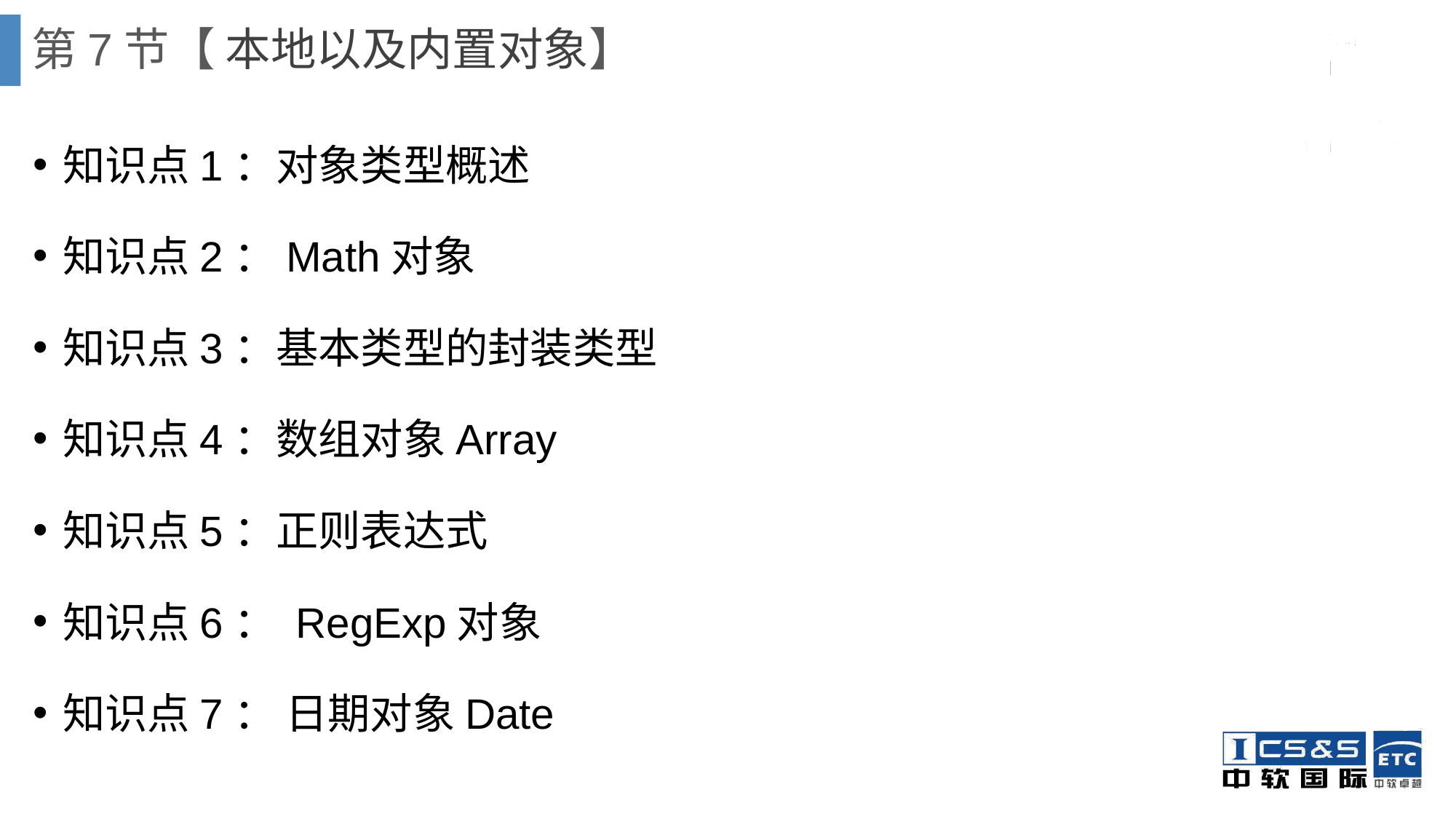

# 第7节【 本地以及内置对象】
知识点1：对象类型概述
知识点2：Math对象
知识点3：基本类型的封装类型
知识点4：数组对象Array
知识点5：正则表达式
知识点6： RegExp对象
知识点7： 日期对象Date